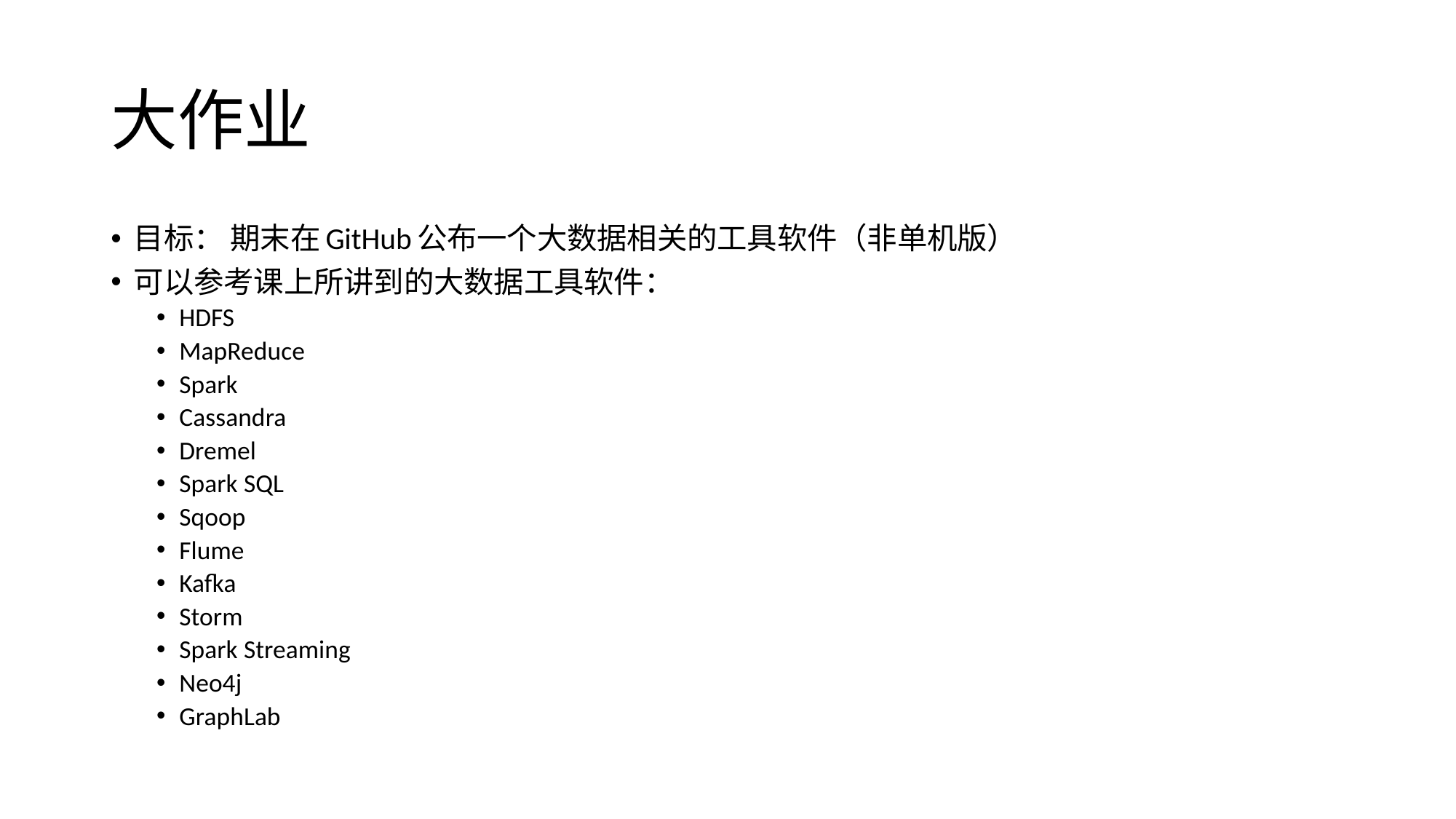

# 大作业
目标： 期末在GitHub公布一个大数据相关的工具软件（非单机版）
可以参考课上所讲到的大数据工具软件：
HDFS
MapReduce
Spark
Cassandra
Dremel
Spark SQL
Sqoop
Flume
Kafka
Storm
Spark Streaming
Neo4j
GraphLab